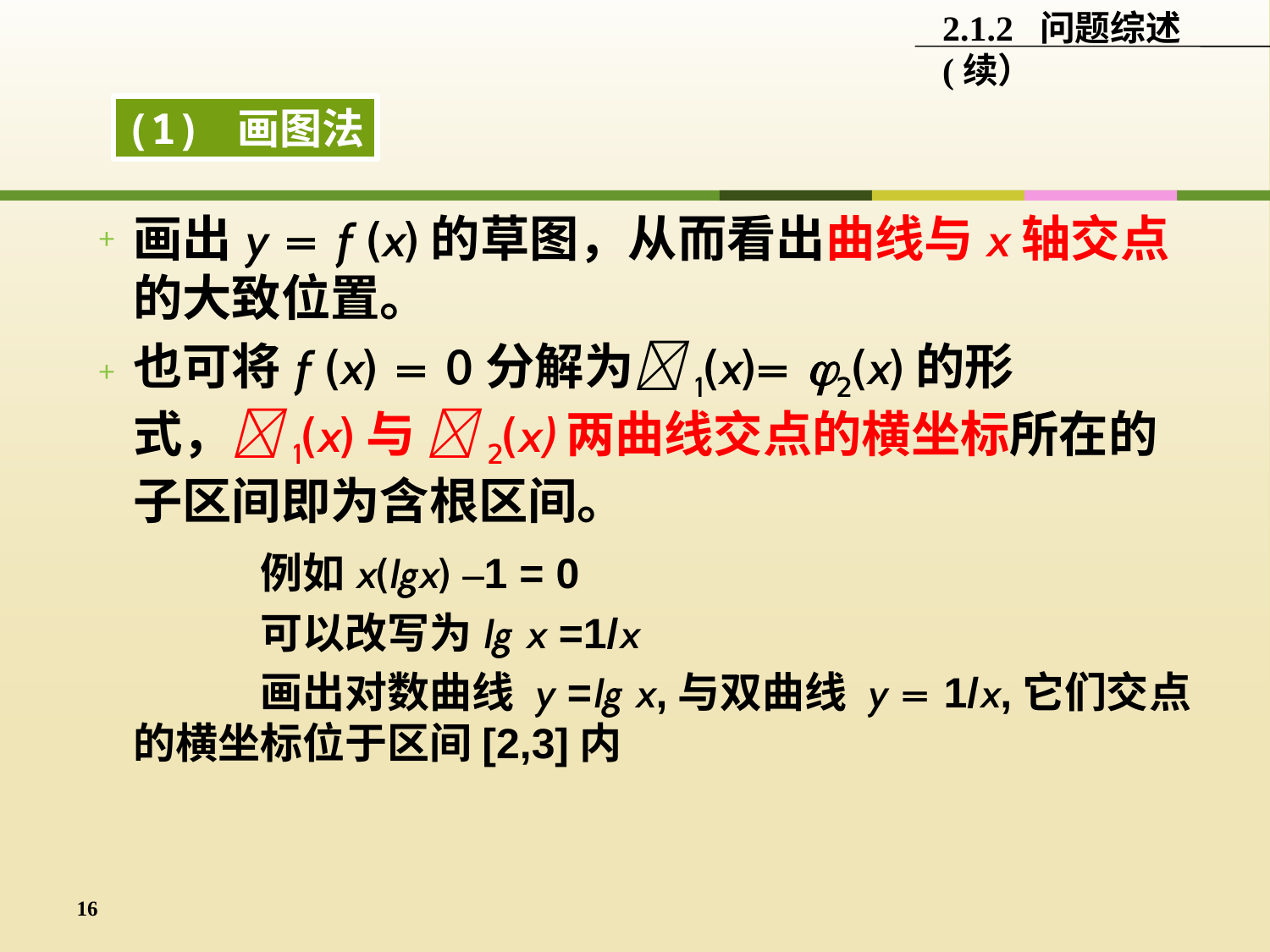

2.1.2  问题综述(续）

(1) 画图法
画出y = f (x)的草图，从而看出曲线与x轴交点的大致位置。
也可将f (x) = 0分解为ϕ1(x)= ϕ2(x)的形式，ϕ1(x)与 ϕ2(x)两曲线交点的横坐标所在的子区间即为含根区间。
		例如x(lgx) –1 = 0
		可以改写为lg x =1/x
		画出对数曲线 y =lg x,与双曲线 y = 1/x,它们交点的横坐标位于区间[2,3]内
16